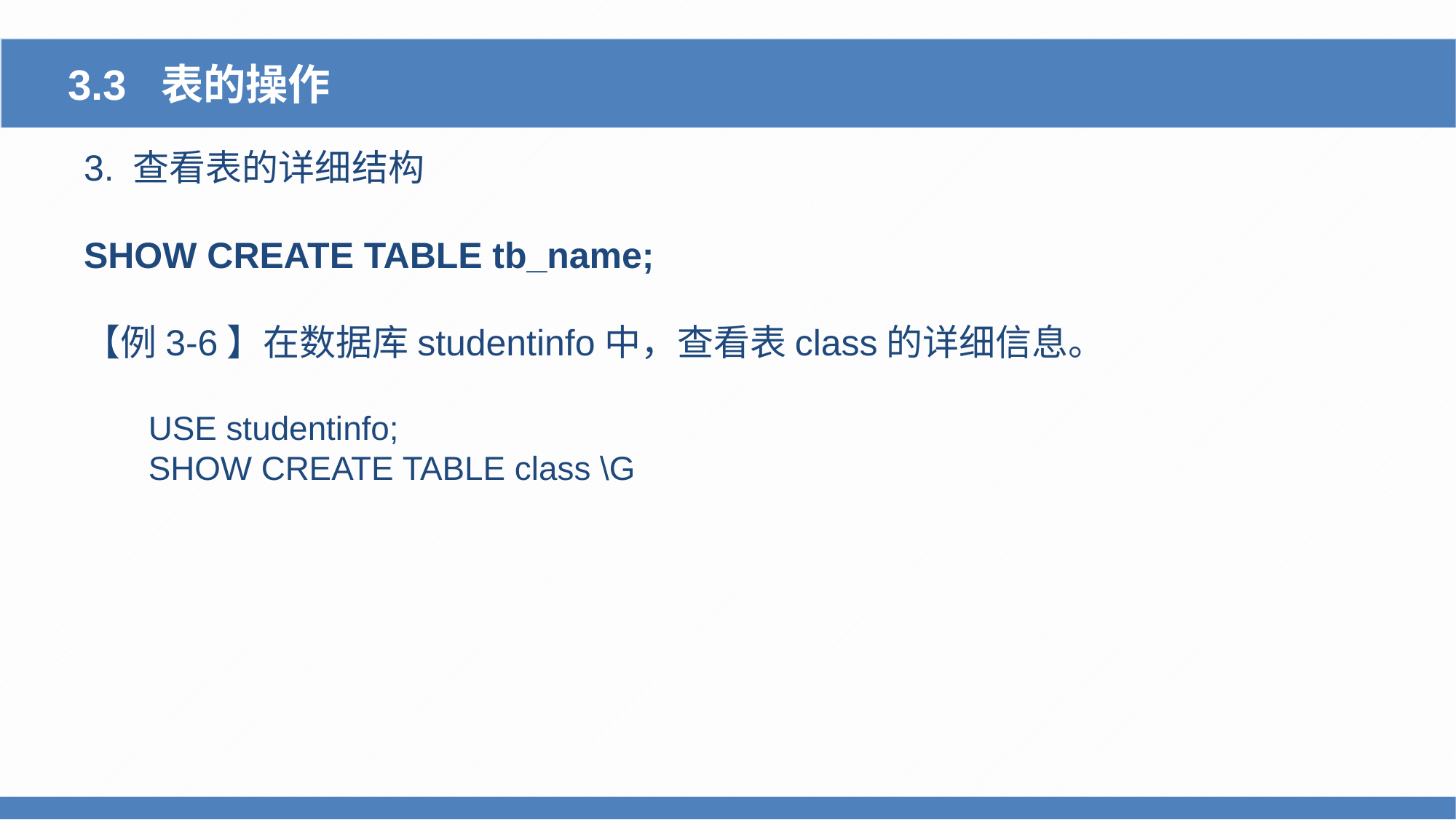

3.3  表的操作
3. 查看表的详细结构

SHOW CREATE TABLE tb_name;

【例3-6】在数据库studentinfo中，查看表class的详细信息。

USE studentinfo;
SHOW CREATE TABLE class \G